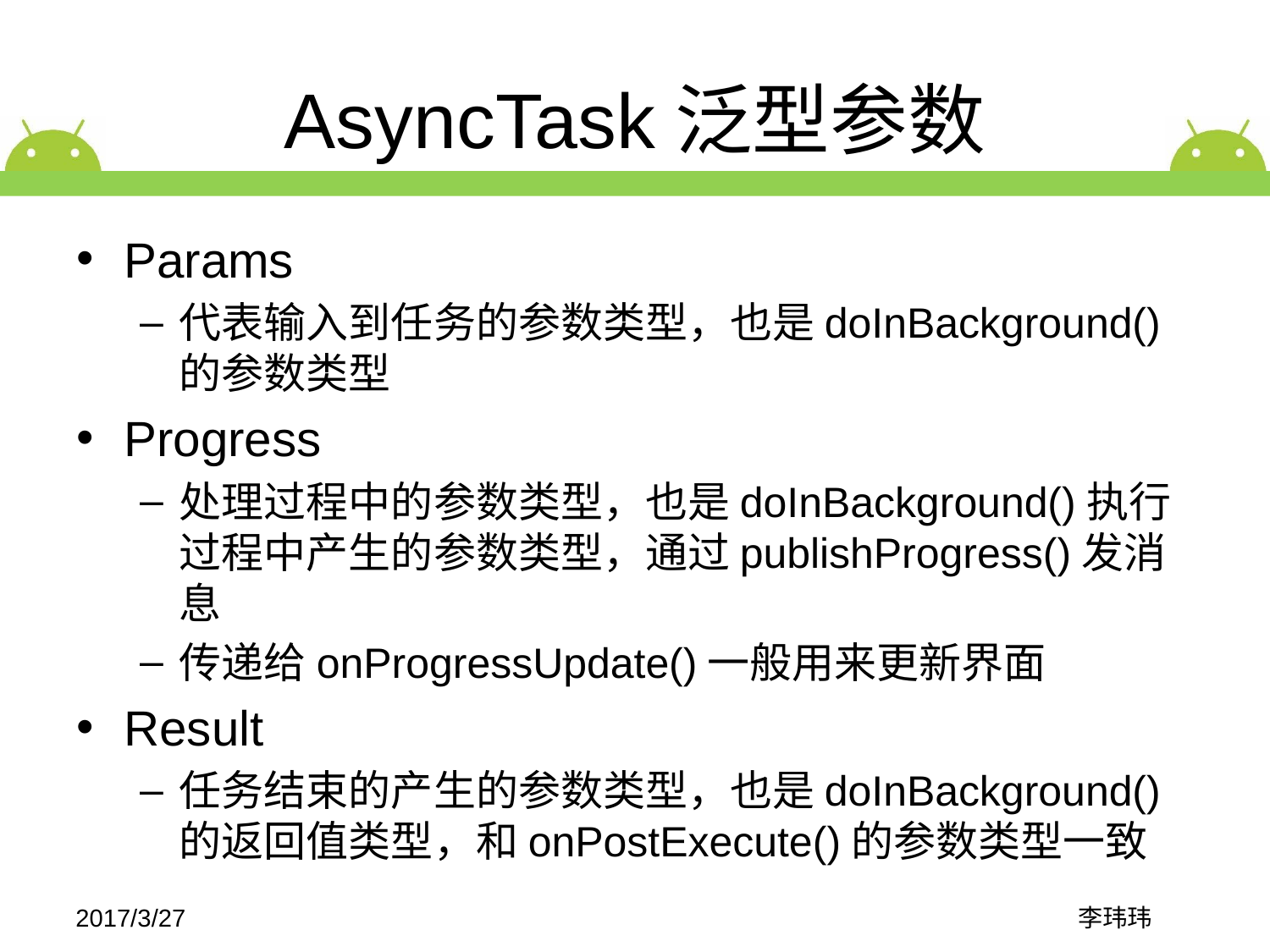

# AsyncTask泛型参数
Params
代表输入到任务的参数类型，也是doInBackground()的参数类型
Progress
处理过程中的参数类型，也是doInBackground()执行过程中产生的参数类型，通过publishProgress()发消息
传递给onProgressUpdate()一般用来更新界面
Result
任务结束的产生的参数类型，也是doInBackground()的返回值类型，和onPostExecute()的参数类型一致